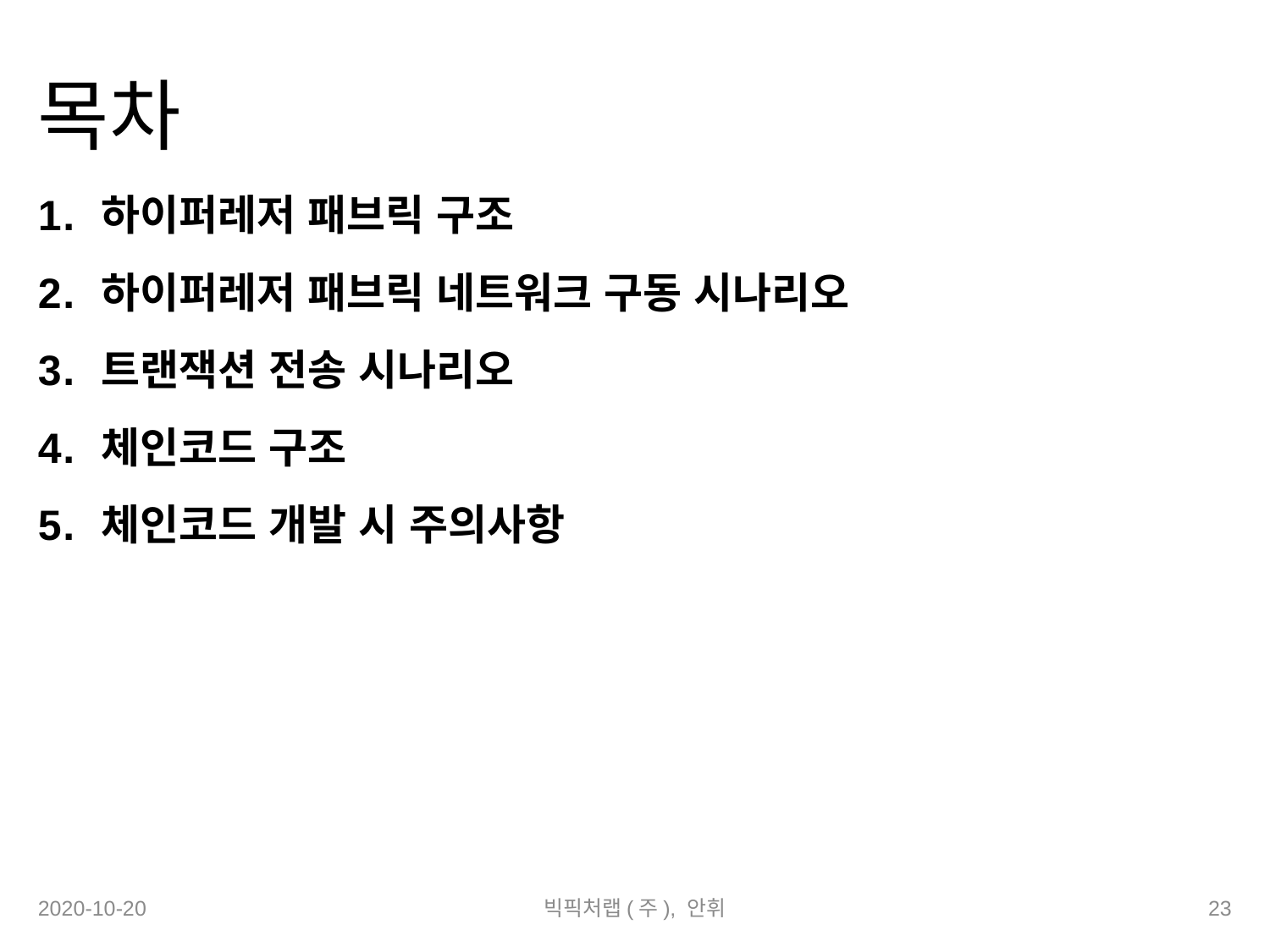

# 목차
하이퍼레저 패브릭 구조
하이퍼레저 패브릭 네트워크 구동 시나리오
트랜잭션 전송 시나리오
체인코드 구조
체인코드 개발 시 주의사항
23
2020-10-20
빅픽처랩(주), 안휘